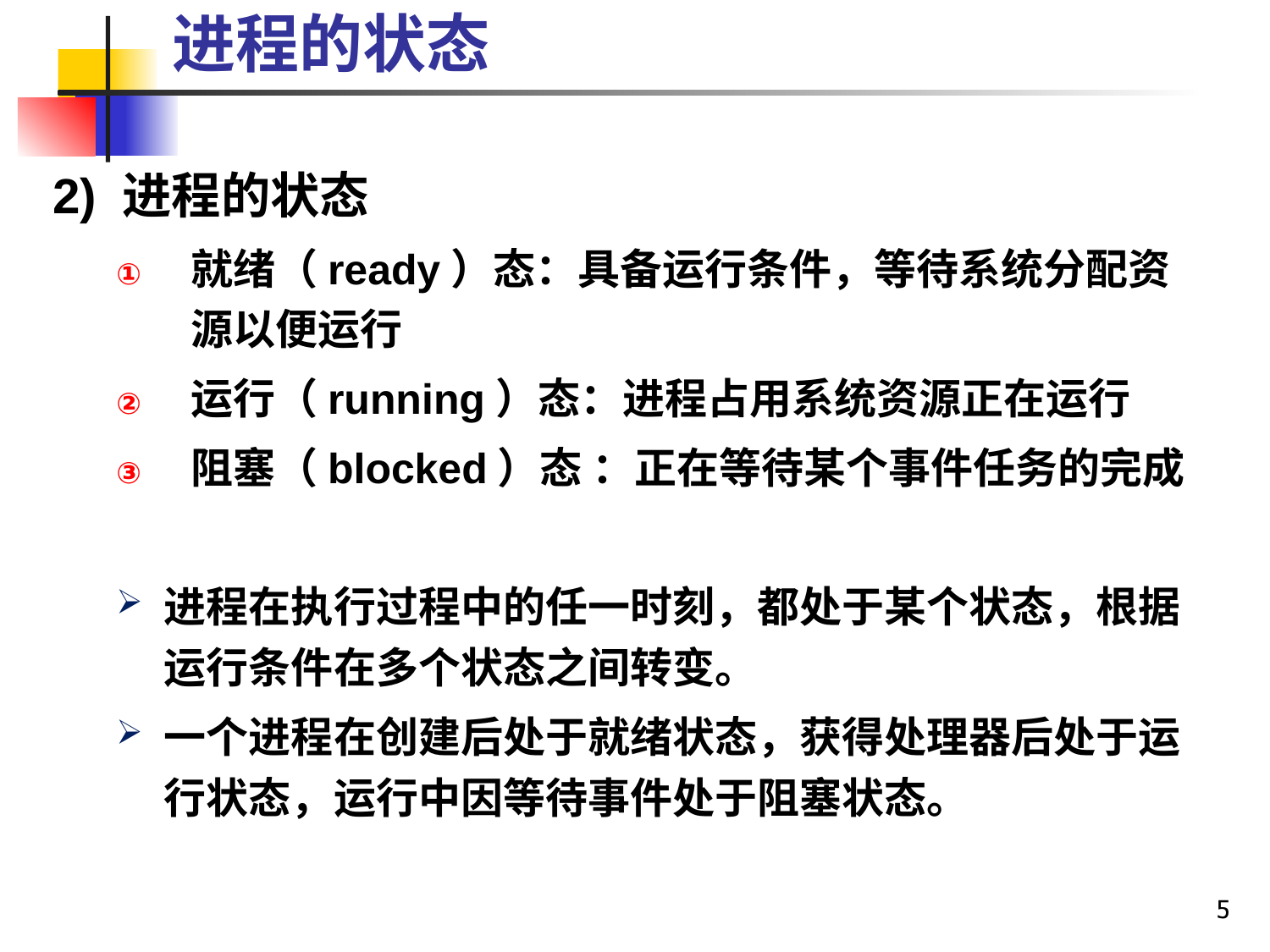

# 进程的状态
2) 进程的状态
就绪（ready）态：具备运行条件，等待系统分配资源以便运行
运行（running）态：进程占用系统资源正在运行
阻塞（blocked）态 ：正在等待某个事件任务的完成

进程在执行过程中的任一时刻，都处于某个状态，根据运行条件在多个状态之间转变。
一个进程在创建后处于就绪状态，获得处理器后处于运行状态，运行中因等待事件处于阻塞状态。
5